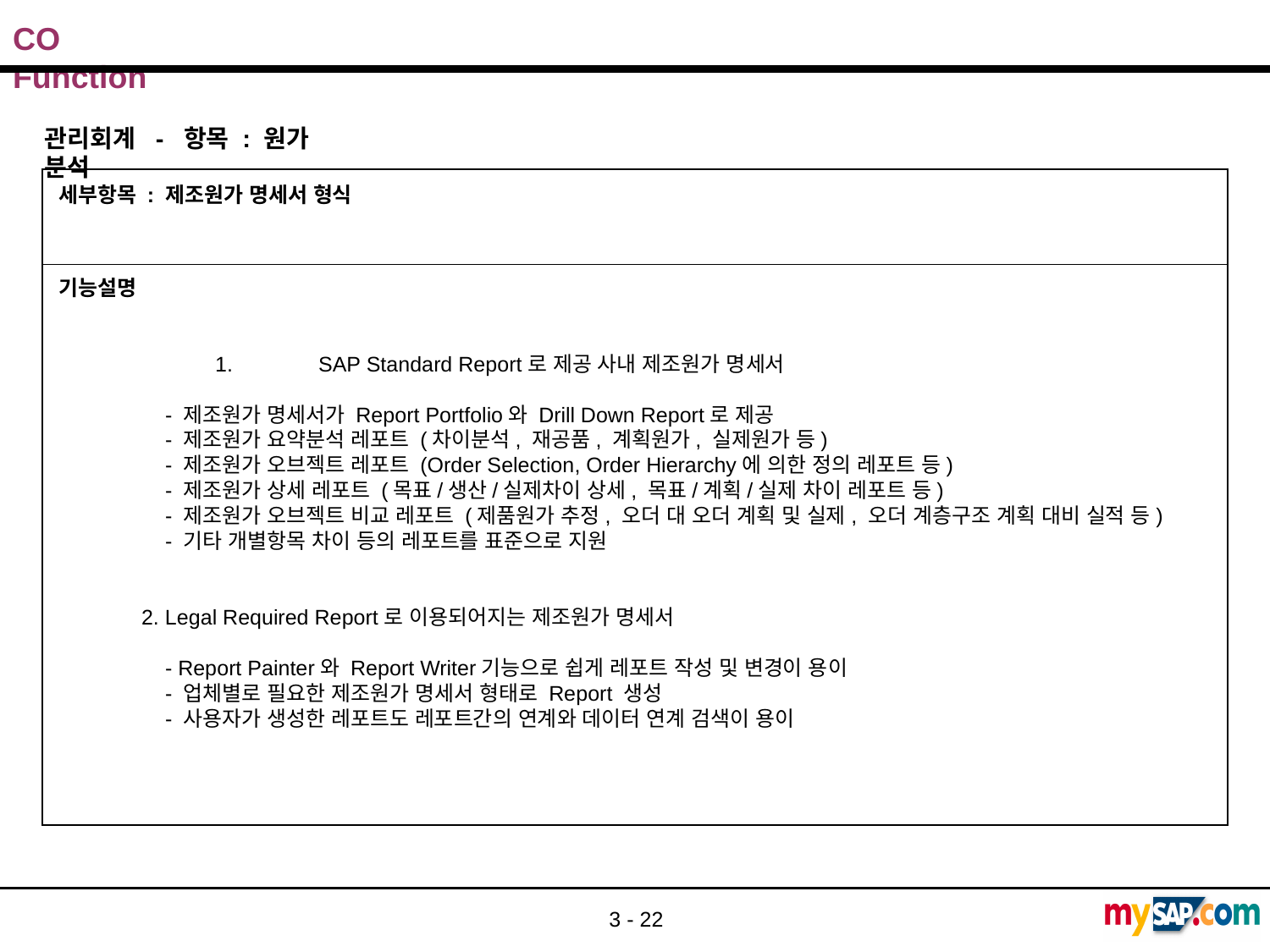

관리회계  -  항목 : 원가 분석

세부항목 : 제조원가 명세서 형식

기능설명

	     1.	 SAP Standard Report로 제공 사내 제조원가 명세서

                  - 제조원가 명세서가 Report Portfolio와 Drill Down Report로 제공
                  - 제조원가 요약분석 레포트 (차이분석, 재공품, 계획원가, 실제원가 등)
                  - 제조원가 오브젝트 레포트 (Order Selection, Order Hierarchy에 의한 정의 레포트 등)
                  - 제조원가 상세 레포트 (목표/생산/실제차이 상세, 목표/계획/실제 차이 레포트 등)
                  - 제조원가 오브젝트 비교 레포트 (제품원가 추정, 오더 대 오더 계획 및 실제, 오더 계층구조 계획 대비 실적 등)
                  - 기타 개별항목 차이 등의 레포트를 표준으로 지원

              2. Legal Required Report로 이용되어지는 제조원가 명세서

                  - Report Painter와 Report Writer기능으로 쉽게 레포트 작성 및 변경이 용이
                  - 업체별로 필요한 제조원가 명세서 형태로 Report 생성
                  - 사용자가 생성한 레포트도 레포트간의 연계와 데이터 연계 검색이 용이